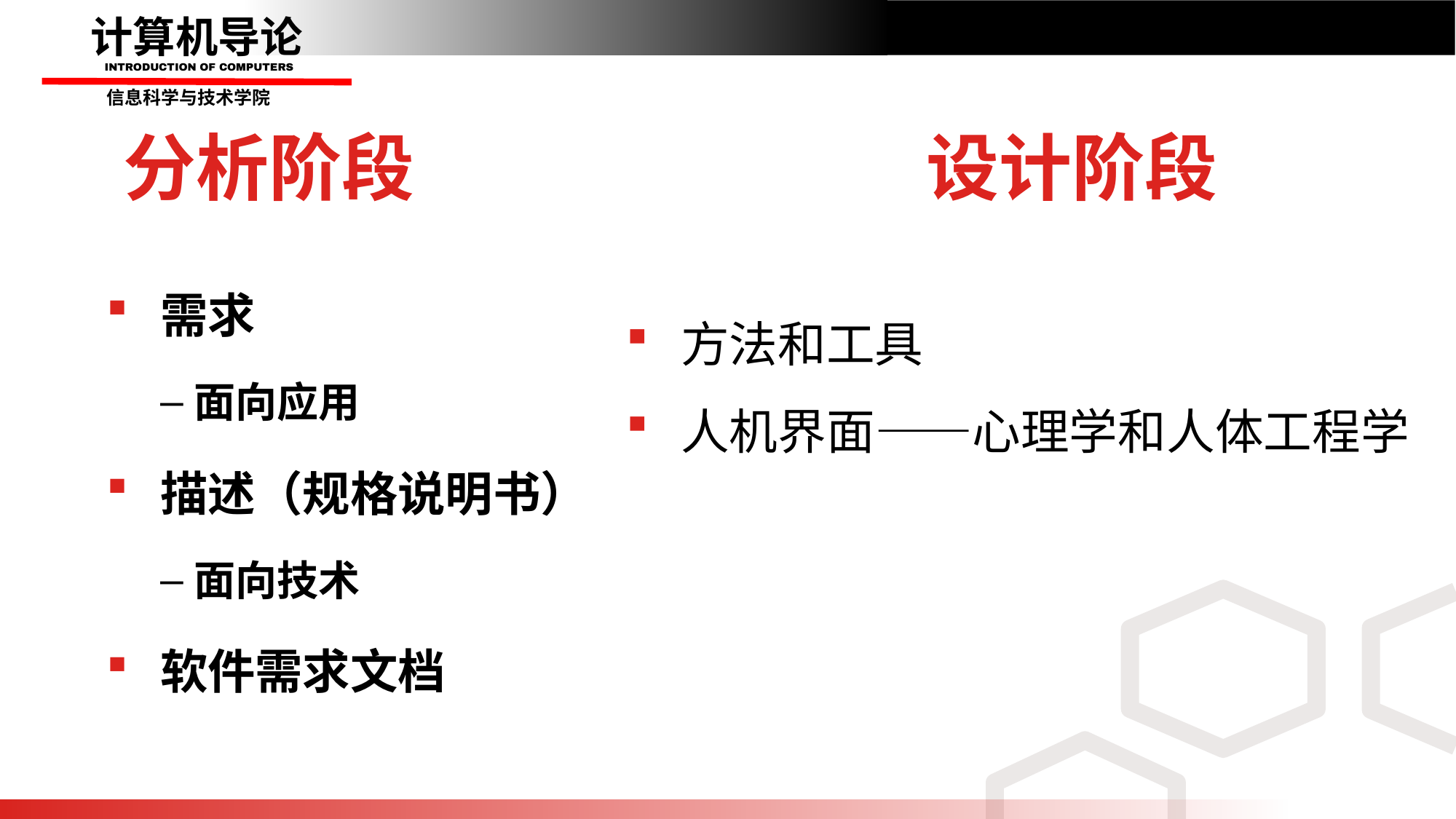

# 分析阶段
设计阶段
需求
面向应用
描述（规格说明书）
面向技术
软件需求文档
方法和工具
人机界面——心理学和人体工程学